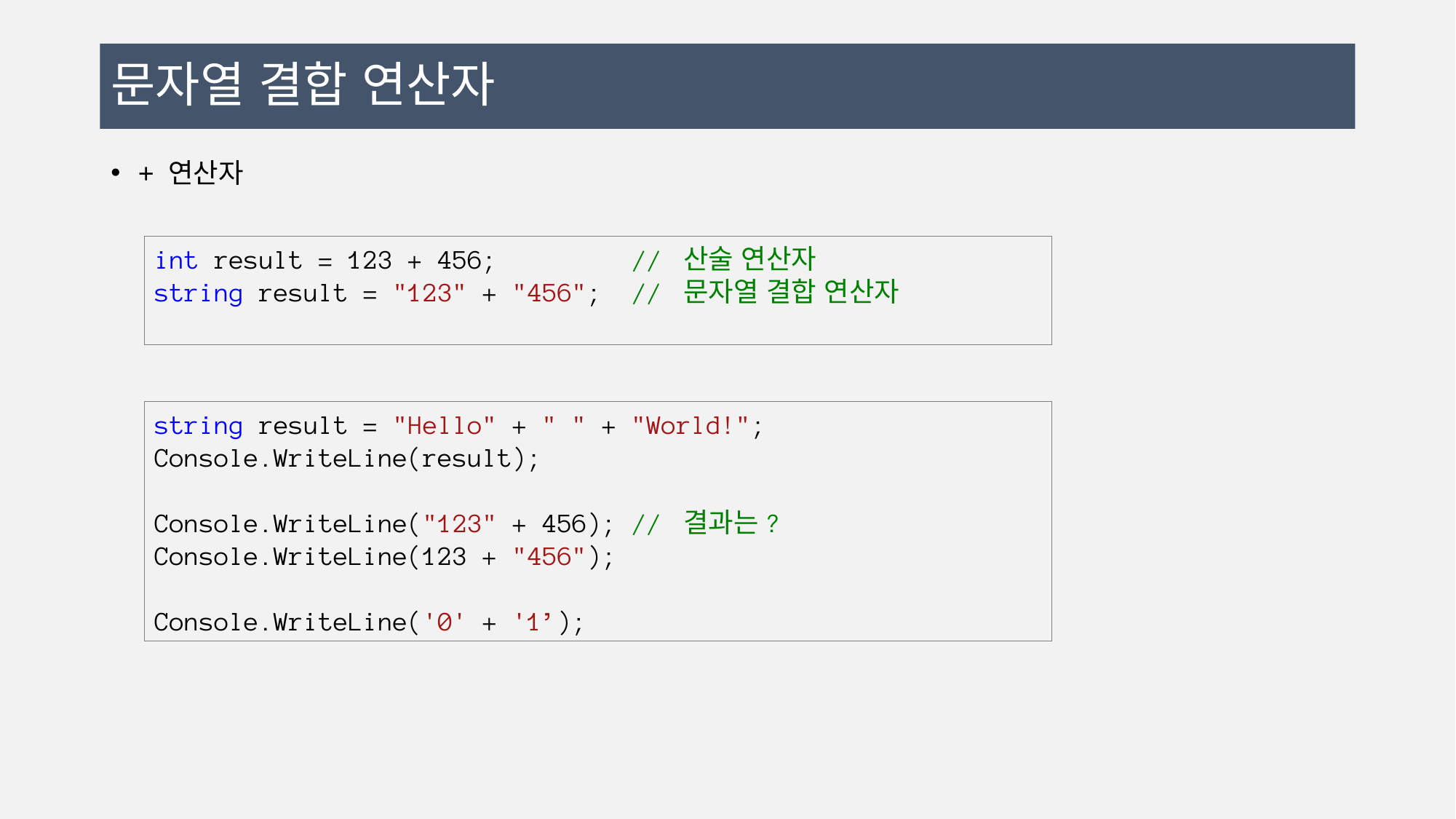

# 문자열 결합 연산자
+ 연산자

int result = 123 + 456;         // 산술 연산자
string result = "123" + "456";  // 문자열 결합 연산자

string result = "Hello" + " " + "World!";
Console.WriteLine(result);

Console.WriteLine("123" + 456); // 결과는?
Console.WriteLine(123 + "456");

Console.WriteLine('0' + '1’);